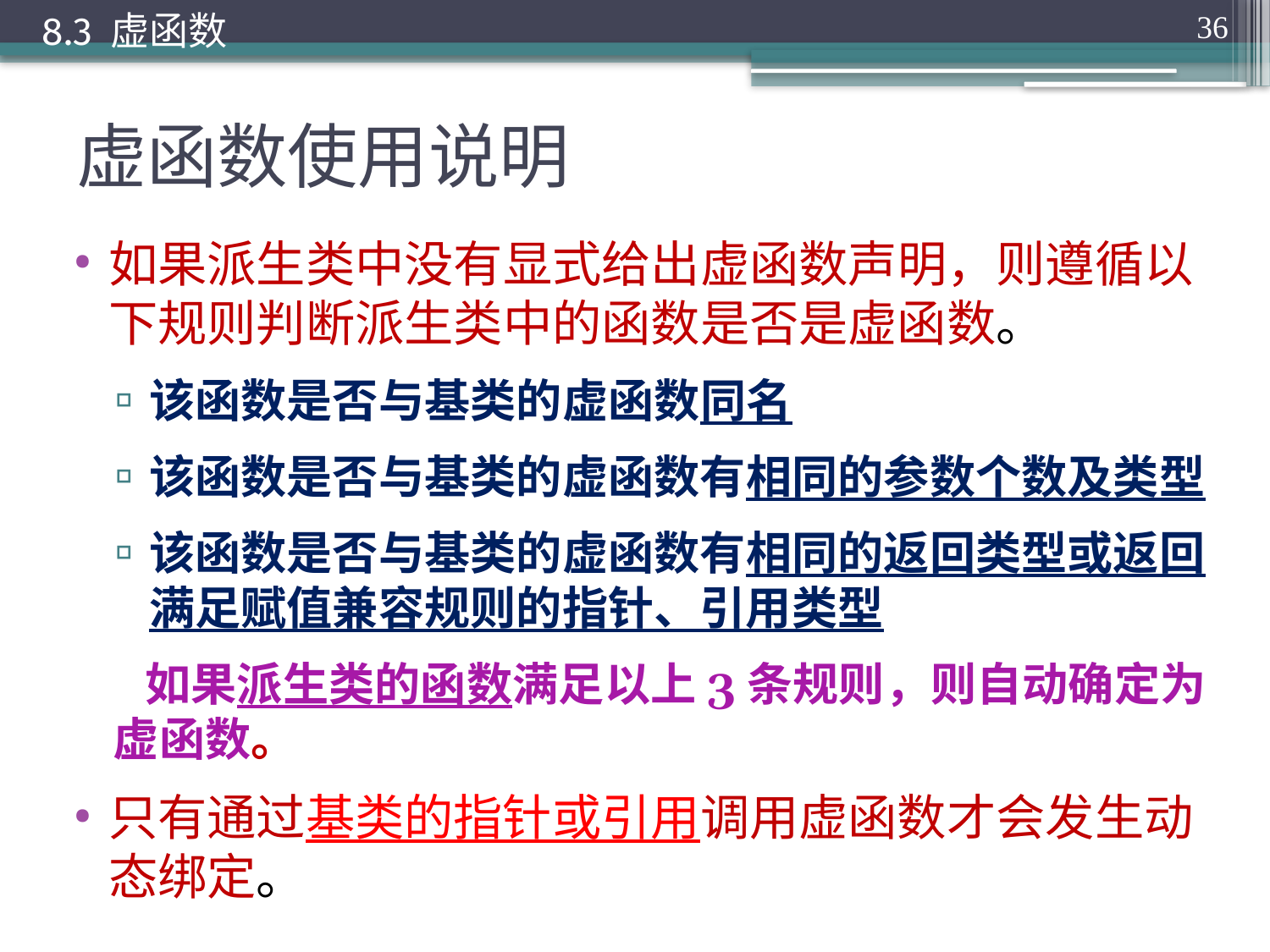

8.3 虚函数
36
# 虚函数使用说明
如果派生类中没有显式给出虚函数声明，则遵循以下规则判断派生类中的函数是否是虚函数。
该函数是否与基类的虚函数同名
该函数是否与基类的虚函数有相同的参数个数及类型
该函数是否与基类的虚函数有相同的返回类型或返回满足赋值兼容规则的指针、引用类型
  如果派生类的函数满足以上3条规则，则自动确定为虚函数。
只有通过基类的指针或引用调用虚函数才会发生动态绑定。